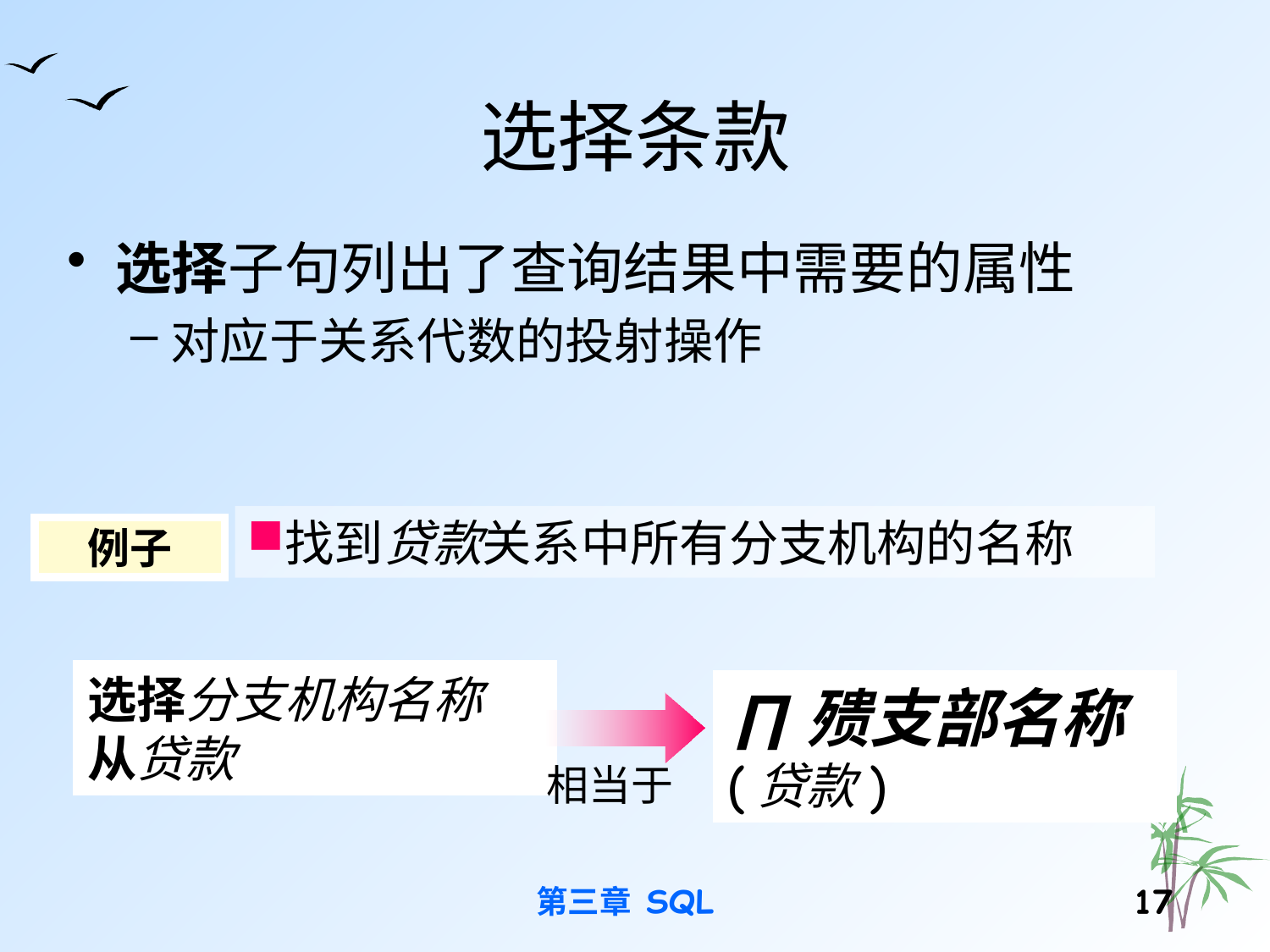

# 选择条款
选择子句列出了查询结果中需要的属性
对应于关系代数的投射操作
找到贷款关系中所有分支机构的名称
例子

选择分支机构名称
从贷款
∏㱮支部名称(贷款)
相当于
第三章 SQL
17